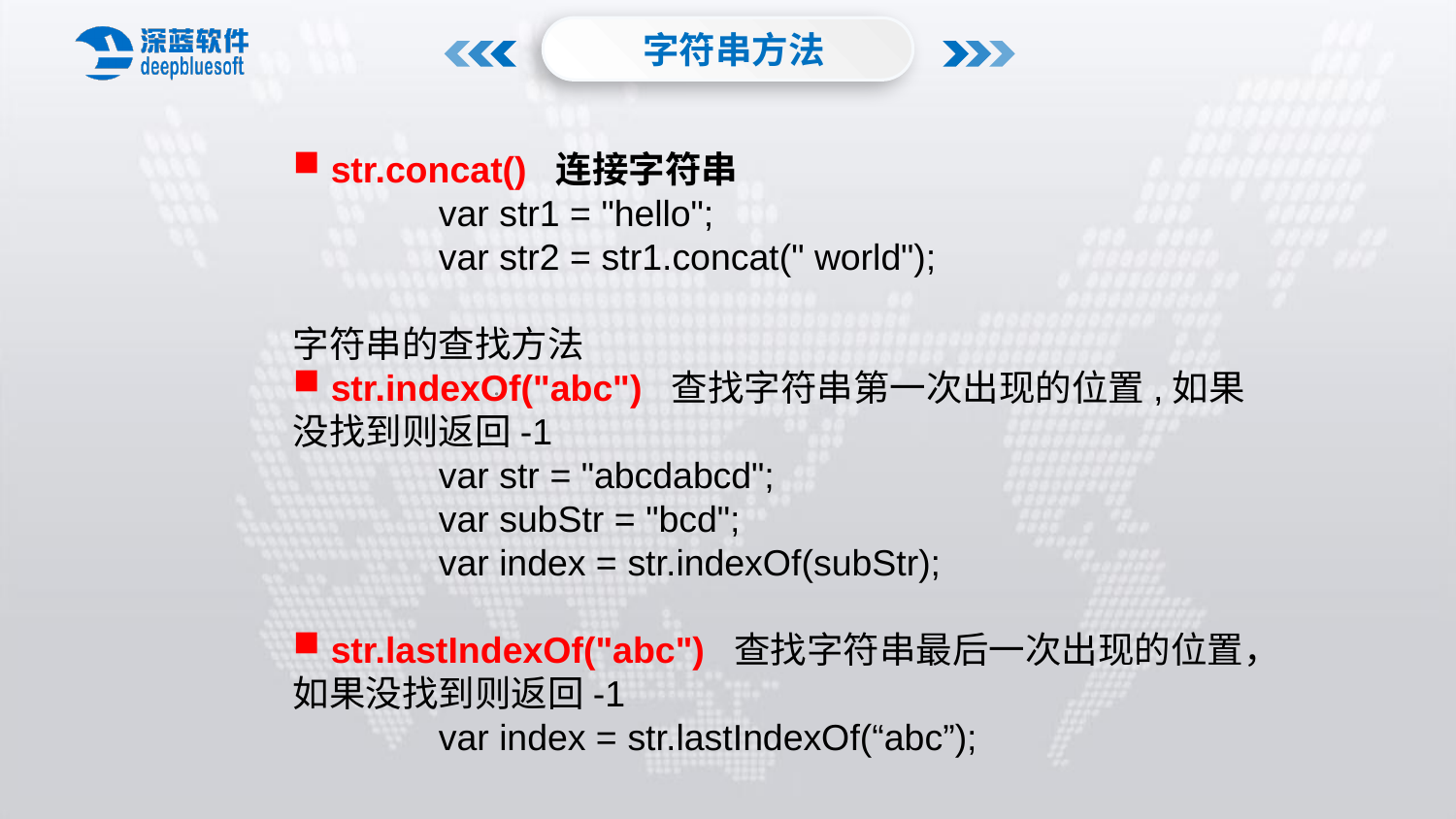

字符串方法

 str.concat()  连接字符串
	var str1 = "hello";
	var str2 = str1.concat(" world");

字符串的查找方法
 str.indexOf("abc")  查找字符串第一次出现的位置,如果没找到则返回-1
	var str = "abcdabcd";
	var subStr = "bcd";
	var index = str.indexOf(subStr);

 str.lastIndexOf("abc")  查找字符串最后一次出现的位置，如果没找到则返回-1
	var index = str.lastIndexOf(“abc”);